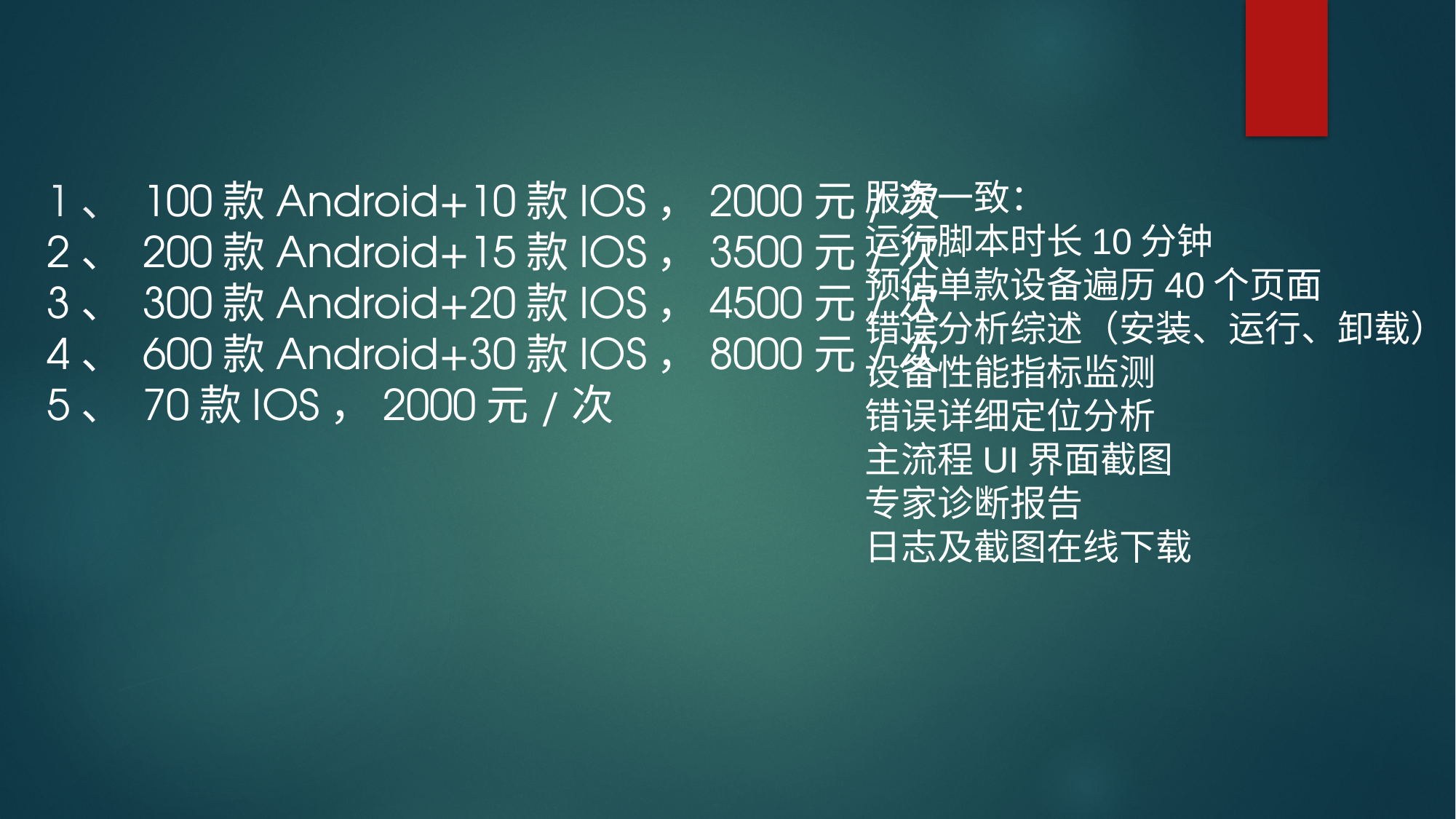

# 1、 100款Android+10款IOS，2000元/次 2、 200款Android+15款IOS，3500元/次 3、 300款Android+20款IOS，4500元/次 4、 600款Android+30款IOS，8000元/次 5、 70款IOS，2000元/次
服务一致：
运行脚本时长10分钟
预估单款设备遍历40个页面
错误分析综述（安装、运行、卸载）
设备性能指标监测
错误详细定位分析
主流程UI界面截图
专家诊断报告
日志及截图在线下载